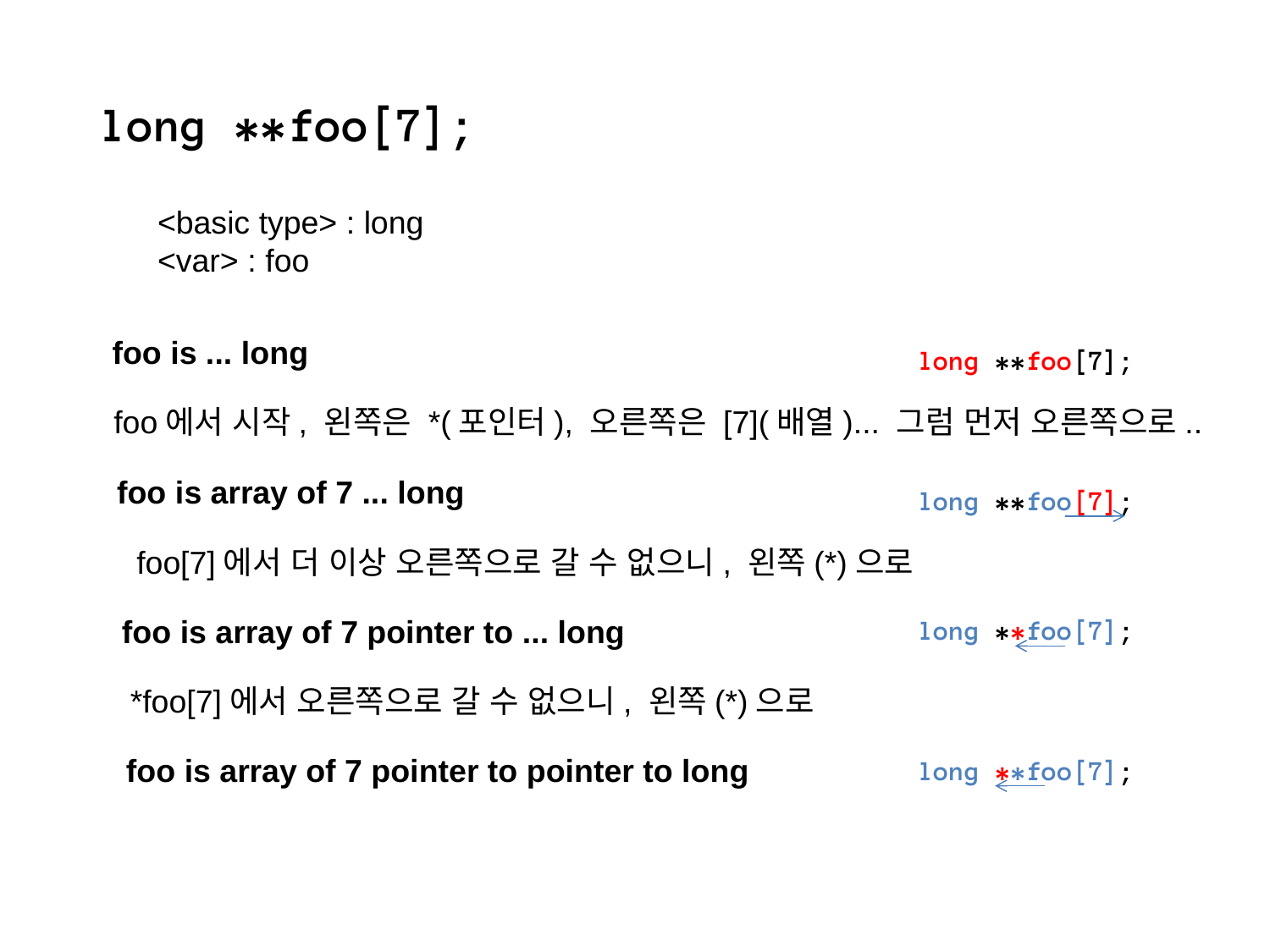

long **foo[7];
<basic type> : long
<var> : foo
foo is ... long
long **foo[7];
foo에서 시작, 왼쪽은 *(포인터), 오른쪽은 [7](배열)... 그럼 먼저 오른쪽으로..
foo is array of 7 ... long
long **foo[7];
foo[7]에서 더 이상 오른쪽으로 갈 수 없으니, 왼쪽(*)으로
foo is array of 7 pointer to ... long
long **foo[7];
*foo[7]에서 오른쪽으로 갈 수 없으니, 왼쪽(*)으로
foo is array of 7 pointer to pointer to long
long **foo[7];